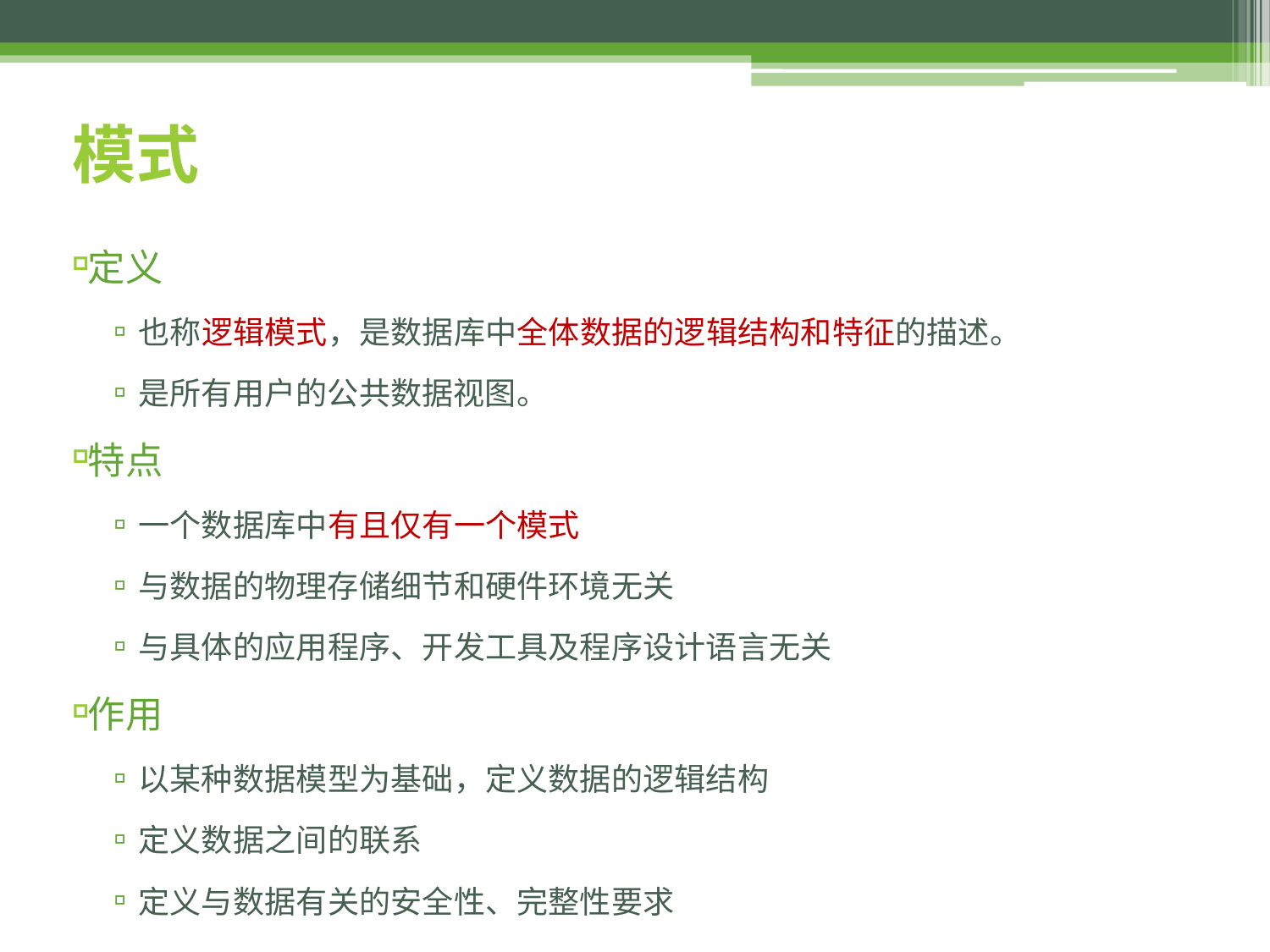

# 模式
定义
也称逻辑模式，是数据库中全体数据的逻辑结构和特征的描述。
是所有用户的公共数据视图。
特点
一个数据库中有且仅有一个模式
与数据的物理存储细节和硬件环境无关
与具体的应用程序、开发工具及程序设计语言无关
作用
以某种数据模型为基础，定义数据的逻辑结构
定义数据之间的联系
定义与数据有关的安全性、完整性要求